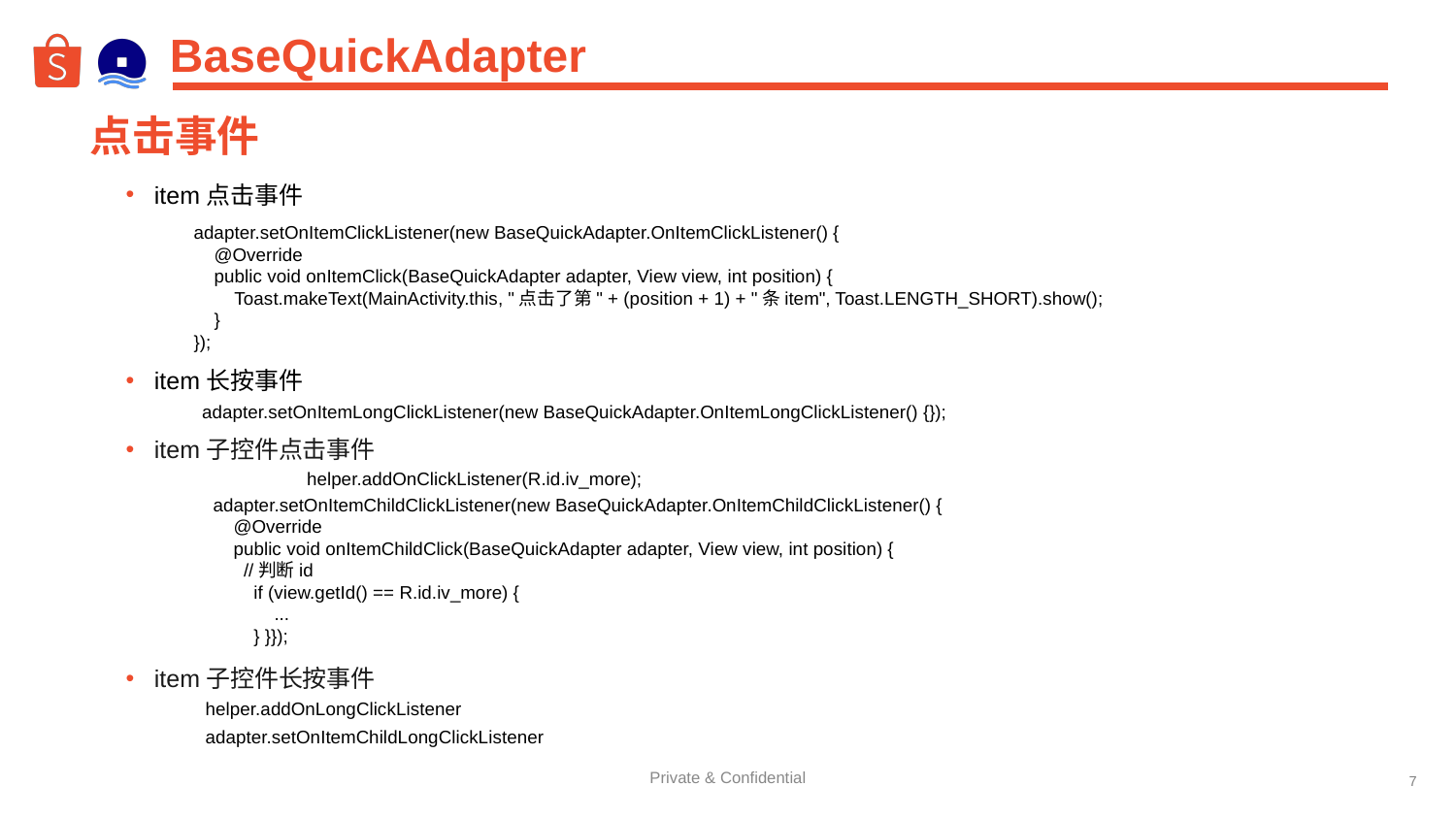

BaseQuickAdapter
点击事件
item点击事件
        adapter.setOnItemClickListener(new BaseQuickAdapter.OnItemClickListener() {
            @Override
            public void onItemClick(BaseQuickAdapter adapter, View view, int position) {
                Toast.makeText(MainActivity.this, "点击了第" + (position + 1) + "条item", Toast.LENGTH_SHORT).show();
            }
        });
item长按事件
        adapter.setOnItemLongClickListener(new BaseQuickAdapter.OnItemLongClickListener() {});
item子控件点击事件
	helper.addOnClickListener(R.id.iv_more);
        adapter.setOnItemChildClickListener(new BaseQuickAdapter.OnItemChildClickListener() {
            @Override
            public void onItemChildClick(BaseQuickAdapter adapter, View view, int position) {
              //判断id
                if (view.getId() == R.id.iv_more) {
                    ...
                } }});
item子控件长按事件
helper.addOnLongClickListener
adapter.setOnItemChildLongClickListener